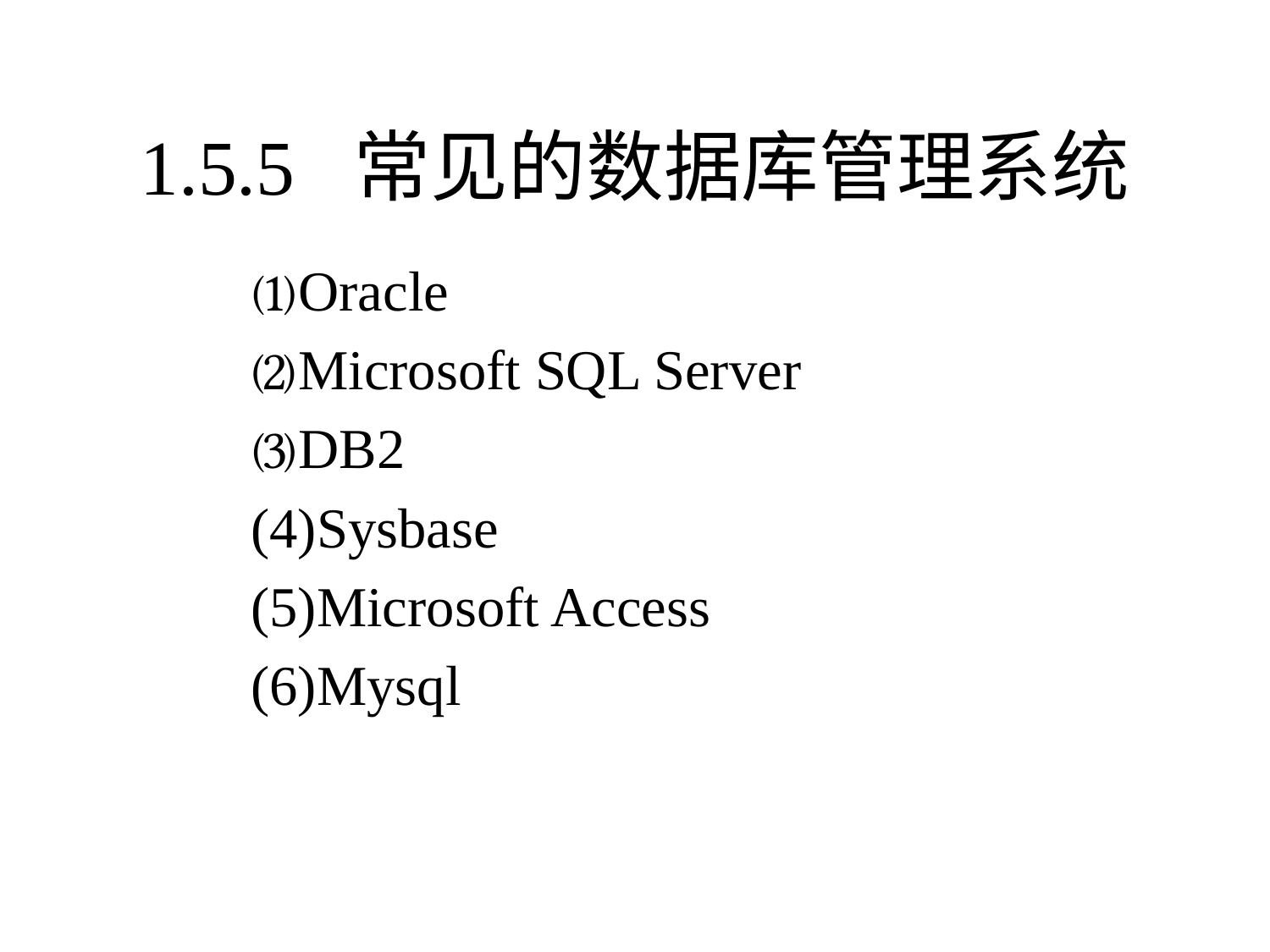

# 1.5.5  常见的数据库管理系统
⑴Oracle
⑵Microsoft SQL Server
⑶DB2
(4)Sysbase
(5)Microsoft Access
(6)Mysql